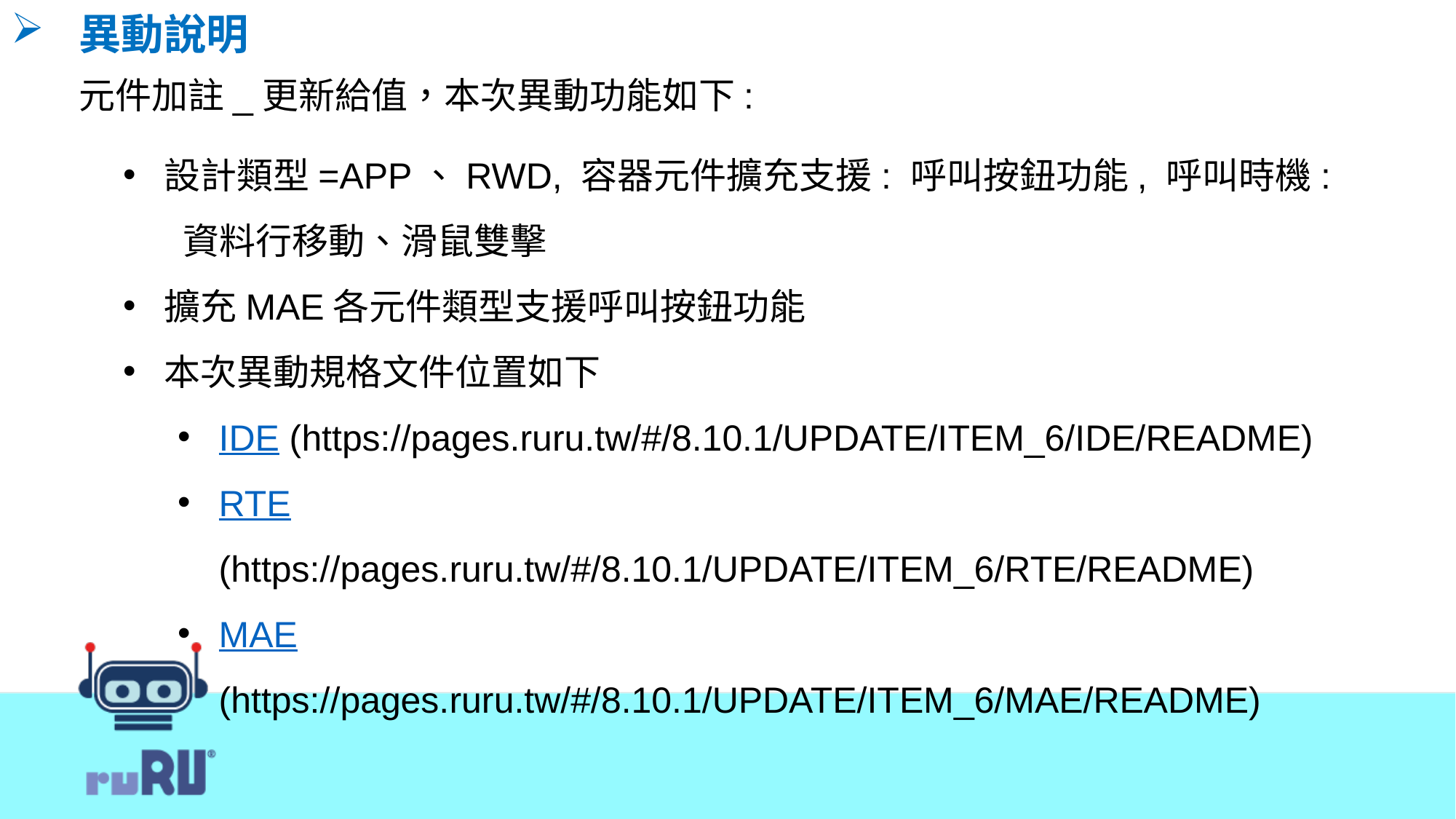

# 異動說明
元件加註_更新給值，本次異動功能如下:
設計類型=APP、RWD, 容器元件擴充支援: 呼叫按鈕功能, 呼叫時機: 資料行移動、滑鼠雙擊
擴充MAE各元件類型支援呼叫按鈕功能
本次異動規格文件位置如下
IDE (https://pages.ruru.tw/#/8.10.1/UPDATE/ITEM_6/IDE/README)
RTE (https://pages.ruru.tw/#/8.10.1/UPDATE/ITEM_6/RTE/README)
MAE (https://pages.ruru.tw/#/8.10.1/UPDATE/ITEM_6/MAE/README)